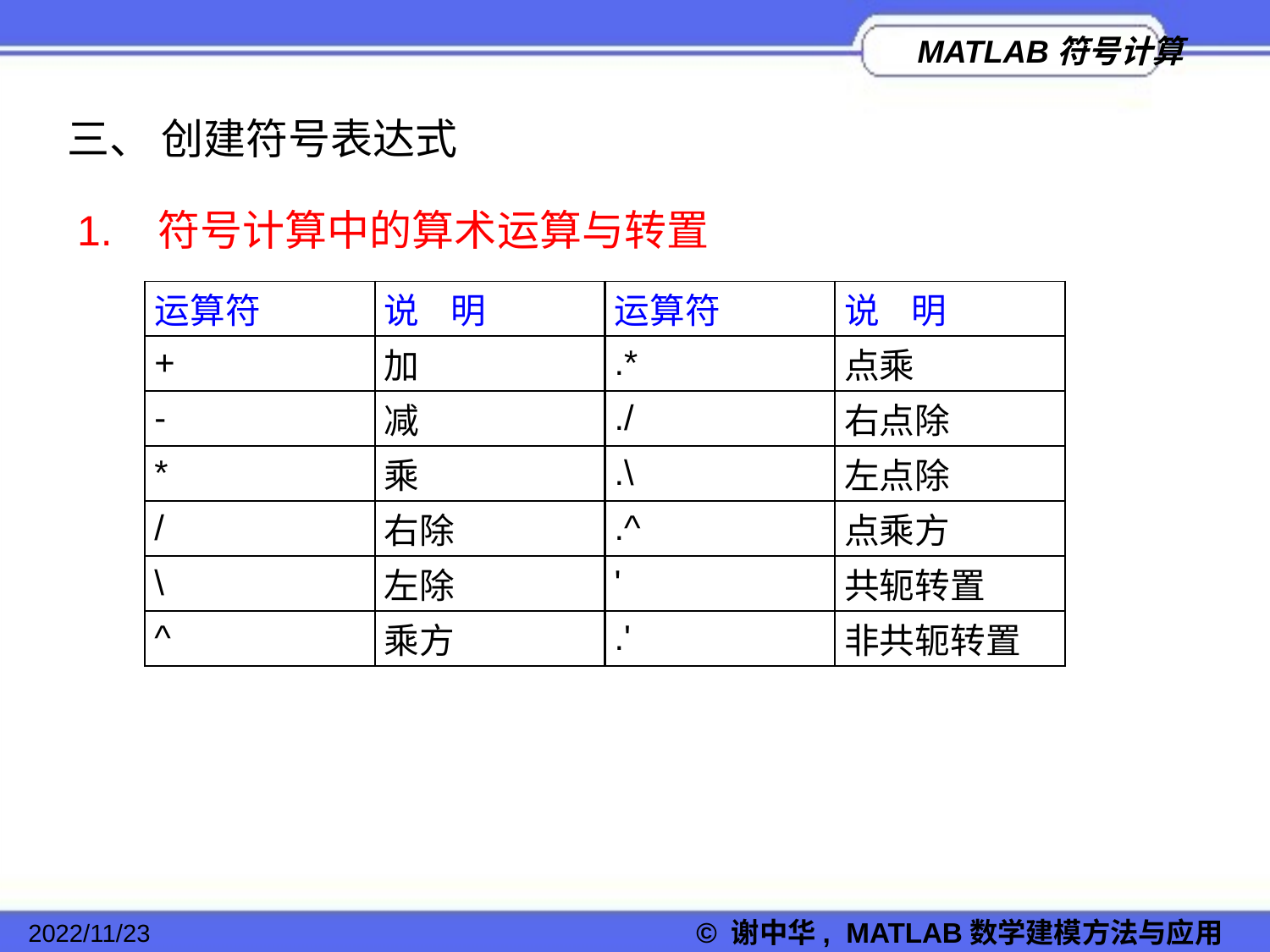

三、 创建符号表达式
1.   符号计算中的算术运算与转置
| 运算符 | 说 明 | 运算符 | 说 明 |
| --- | --- | --- | --- |
| + | 加 | .\* | 点乘 |
| - | 减 | ./ | 右点除 |
| \* | 乘 | .\ | 左点除 |
| / | 右除 | .^ | 点乘方 |
| \ | 左除 | ' | 共轭转置 |
| ^ | 乘方 | .' | 非共轭转置 |
2022/11/23
© 谢中华,  MATLAB数学建模方法与应用